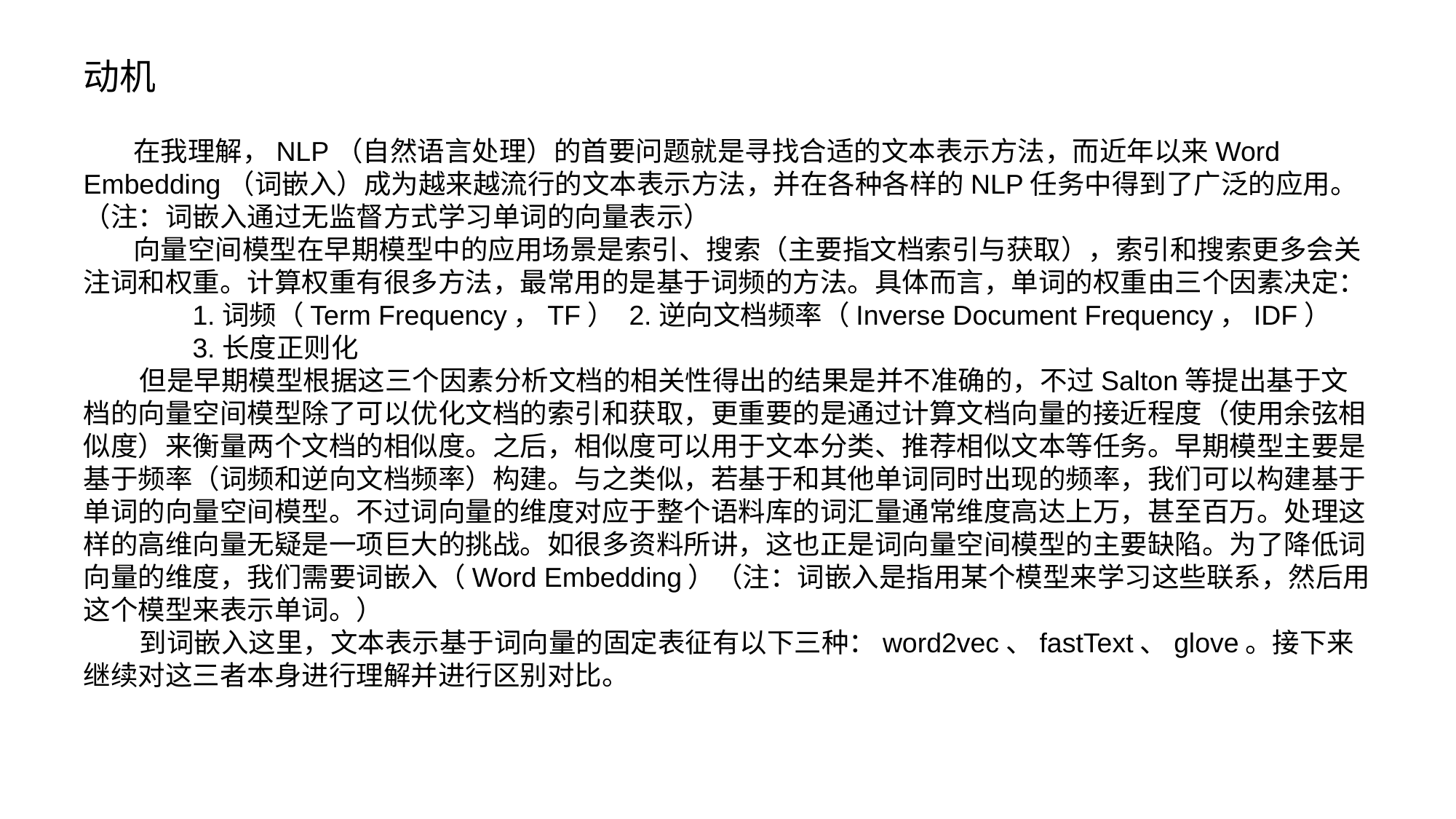

动机

       在我理解，NLP（自然语言处理）的首要问题就是寻找合适的文本表示方法，而近年以来Word Embedding（词嵌入）成为越来越流行的文本表示方法，并在各种各样的NLP任务中得到了广泛的应用。（注：词嵌入通过无监督方式学习单词的向量表示）
       向量空间模型在早期模型中的应用场景是索引、搜索（主要指文档索引与获取），索引和搜索更多会关注词和权重。计算权重有很多方法，最常用的是基于词频的方法。具体而言，单词的权重由三个因素决定：
    	1.词频（Term Frequency，TF）	2.逆向文档频率（Inverse Document Frequency，IDF）
   	3.长度正则化
        但是早期模型根据这三个因素分析文档的相关性得出的结果是并不准确的，不过Salton等提出基于文档的向量空间模型除了可以优化文档的索引和获取，更重要的是通过计算文档向量的接近程度（使用余弦相似度）来衡量两个文档的相似度。之后，相似度可以用于文本分类、推荐相似文本等任务。早期模型主要是基于频率（词频和逆向文档频率）构建。与之类似，若基于和其他单词同时出现的频率，我们可以构建基于单词的向量空间模型。不过词向量的维度对应于整个语料库的词汇量通常维度高达上万，甚至百万。处理这样的高维向量无疑是一项巨大的挑战。如很多资料所讲，这也正是词向量空间模型的主要缺陷。为了降低词向量的维度，我们需要词嵌入（Word Embedding）（注：词嵌入是指用某个模型来学习这些联系，然后用这个模型来表示单词。）
        到词嵌入这里，文本表示基于词向量的固定表征有以下三种：word2vec、fastText、glove。接下来继续对这三者本身进行理解并进行区别对比。